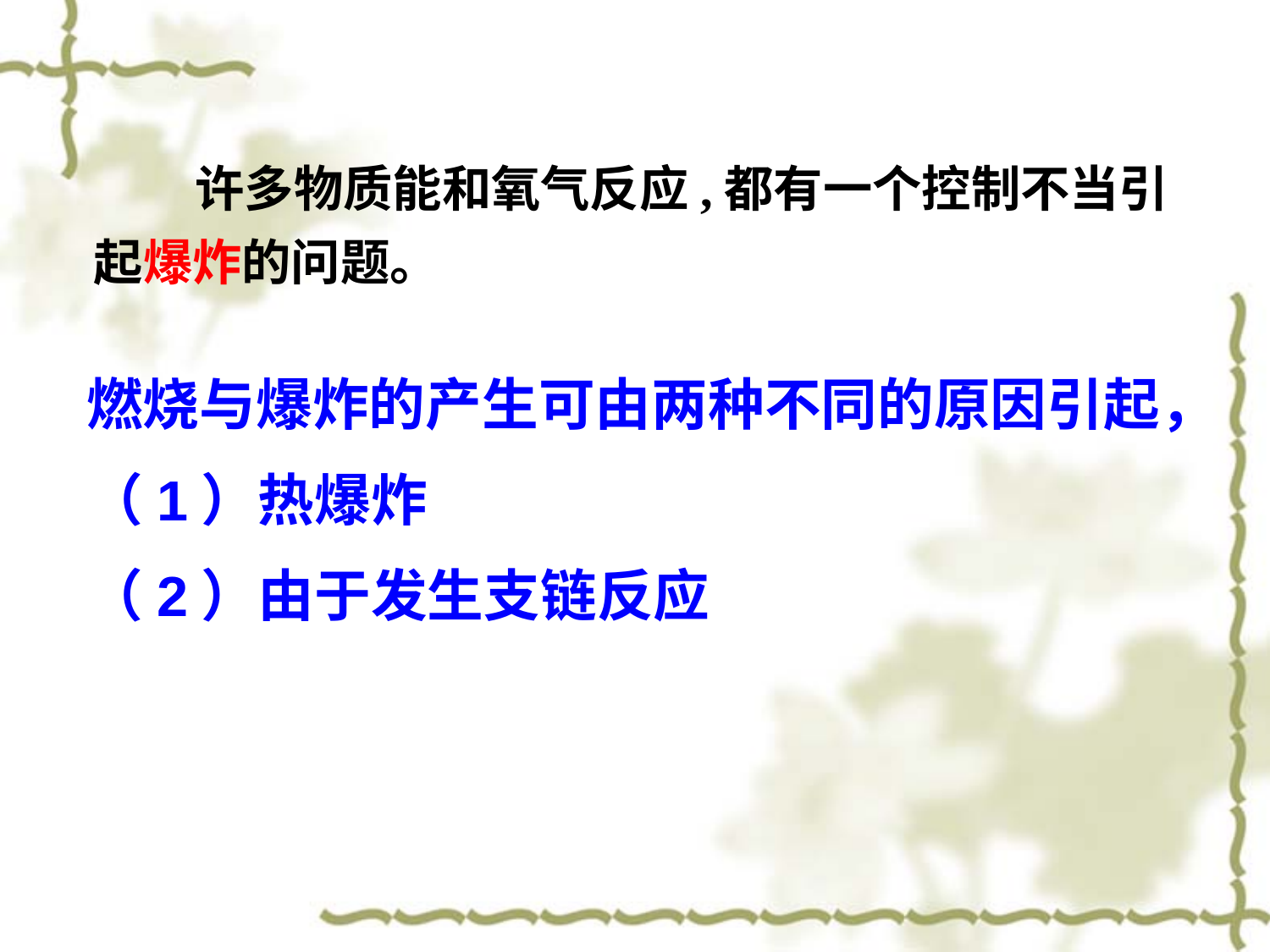

许多物质能和氧气反应,都有一个控制不当引起爆炸的问题。
燃烧与爆炸的产生可由两种不同的原因引起，
（1）热爆炸
（2）由于发生支链反应